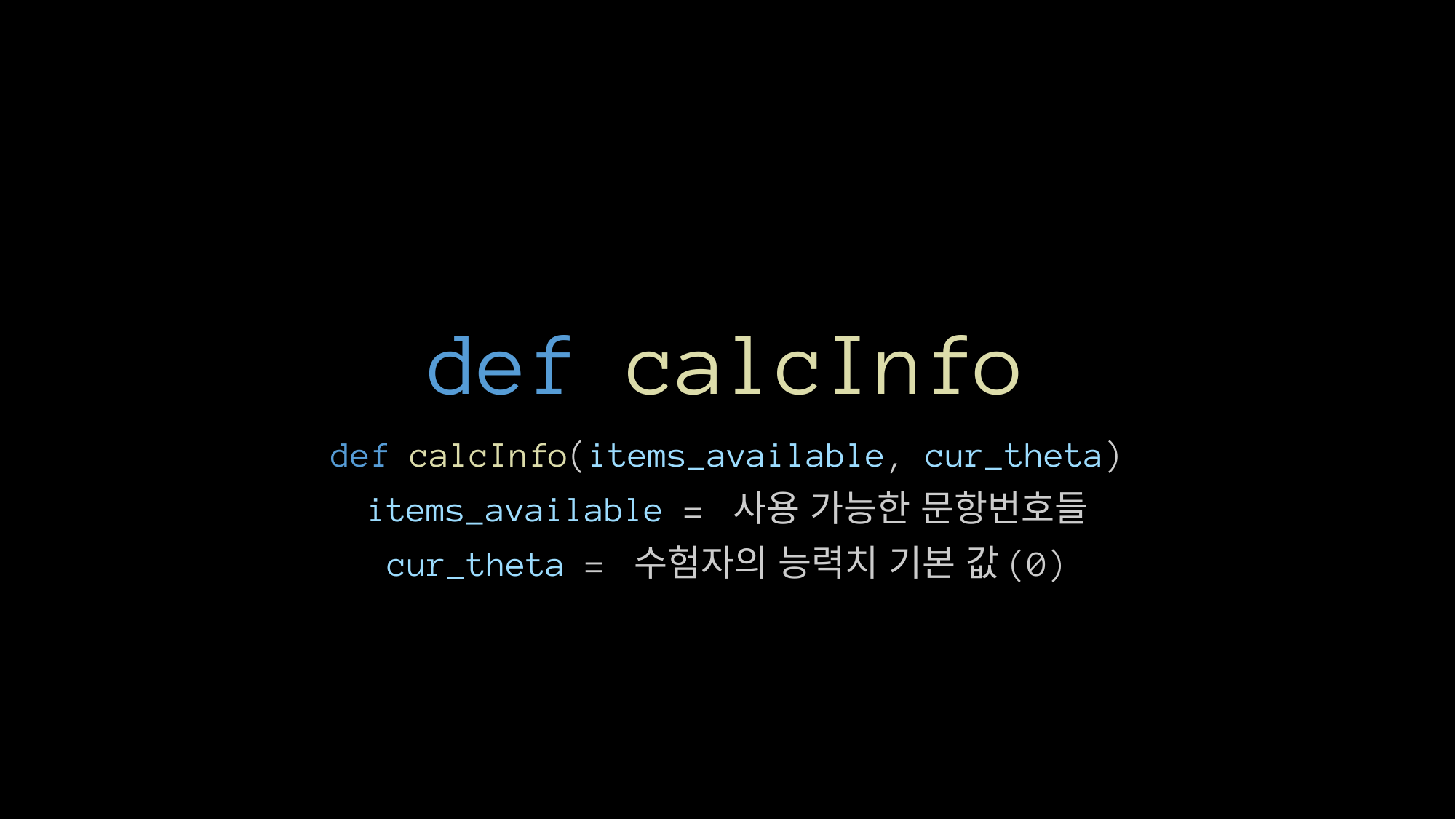

# def calcInfo
def calcInfo(items_available, cur_theta)
items_available = 사용 가능한 문항번호들
cur_theta = 수험자의 능력치 기본 값(0)